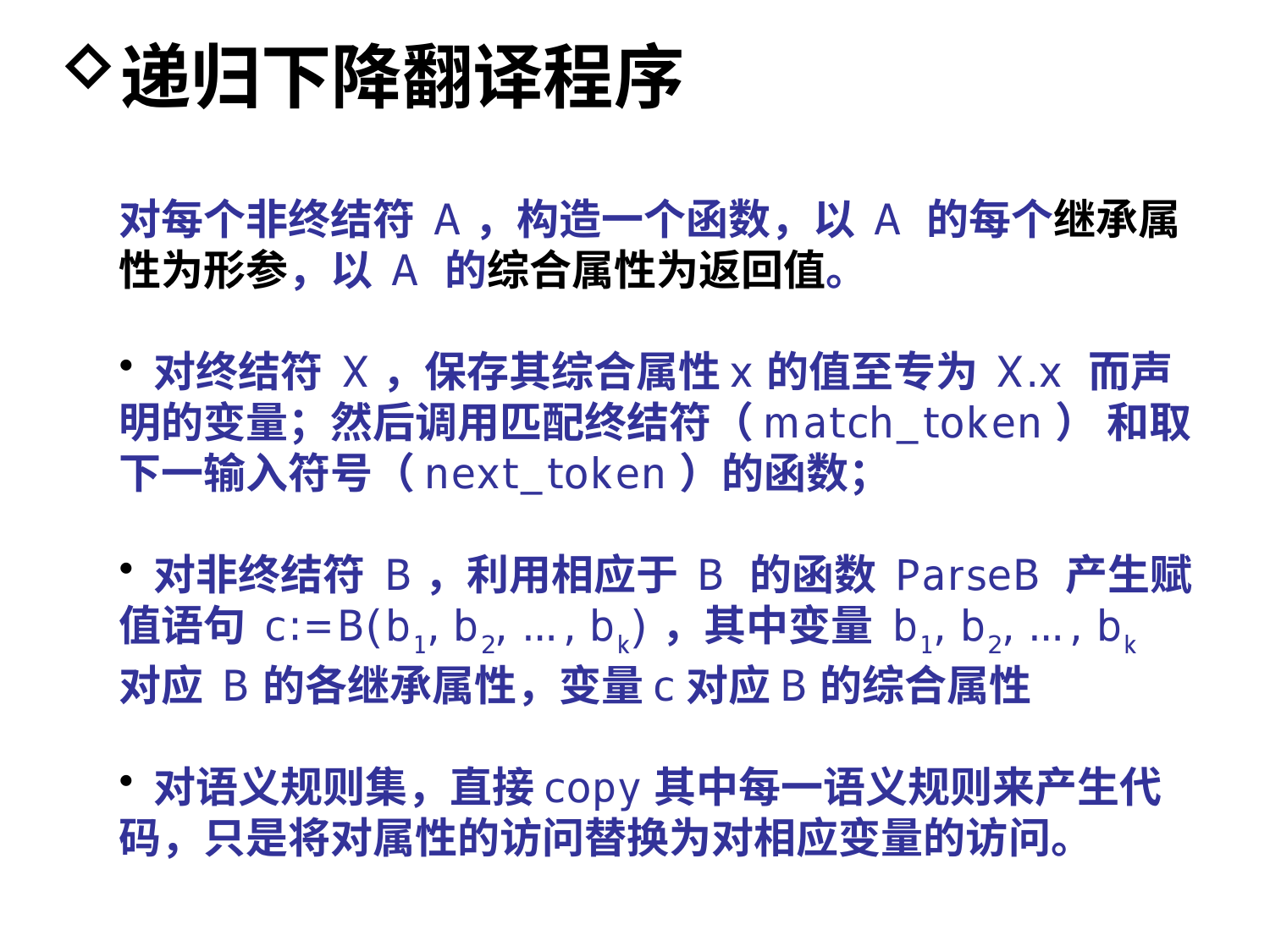

递归下降翻译程序
对每个非终结符 A，构造一个函数，以 A 的每个继承属性为形参，以 A 的综合属性为返回值。

 对终结符 X，保存其综合属性x的值至专为 X.x 而声明的变量；然后调用匹配终结符（match_token） 和取下一输入符号（next_token）的函数；

 对非终结符 B，利用相应于 B 的函数 ParseB 产生赋值语句 c:=B(b1, b2, …, bk)，其中变量 b1, b2, …, bk 对应 B的各继承属性，变量c对应B的综合属性

 对语义规则集，直接copy其中每一语义规则来产生代码，只是将对属性的访问替换为对相应变量的访问。